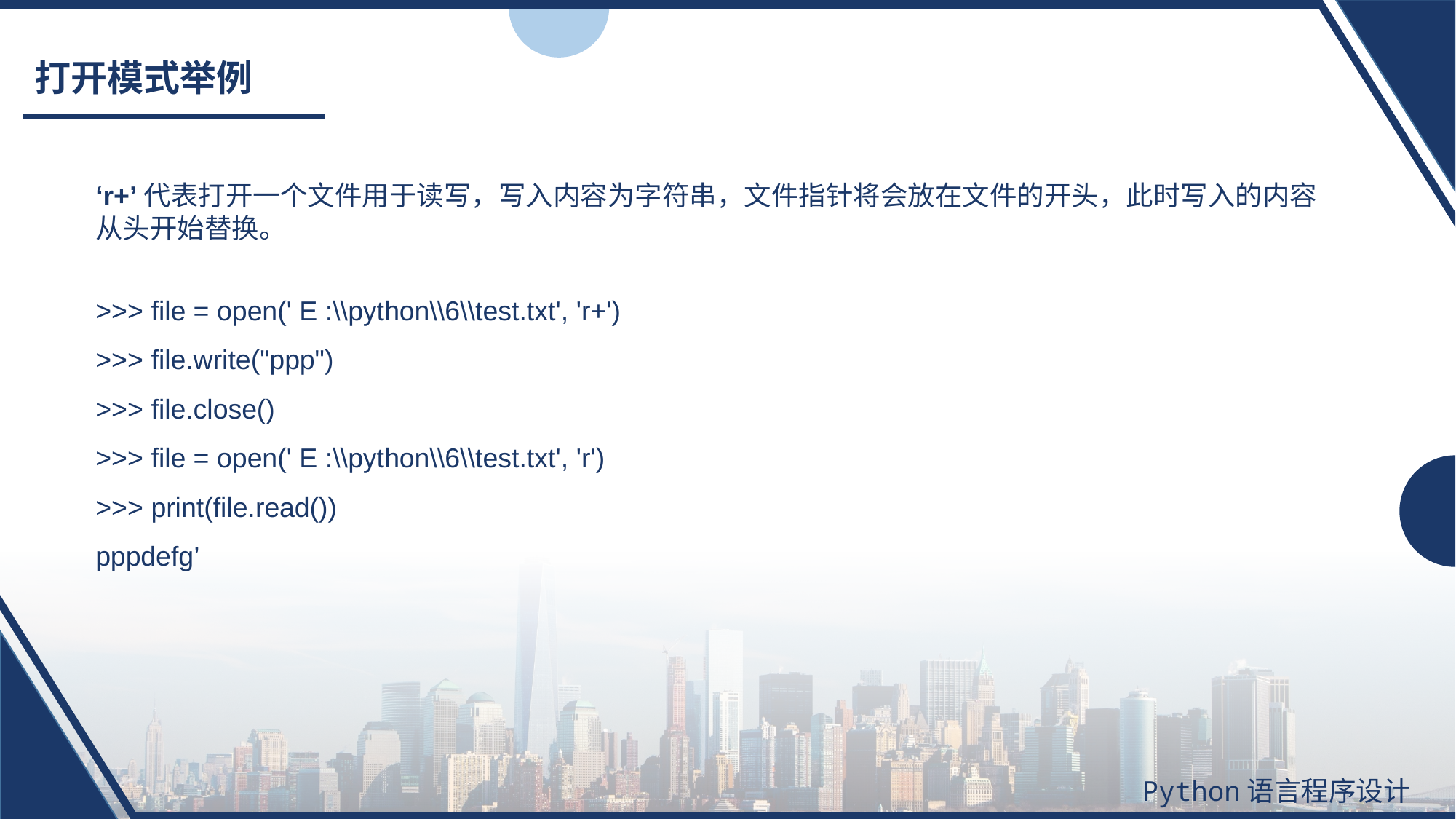

# 打开模式举例
‘r+’代表打开一个文件用于读写，写入内容为字符串，文件指针将会放在文件的开头，此时写入的内容从头开始替换。

>>> file = open(' E :\\python\\6\\test.txt', 'r+')
>>> file.write("ppp")
>>> file.close()
>>> file = open(' E :\\python\\6\\test.txt', 'r')
>>> print(file.read())
pppdefg’